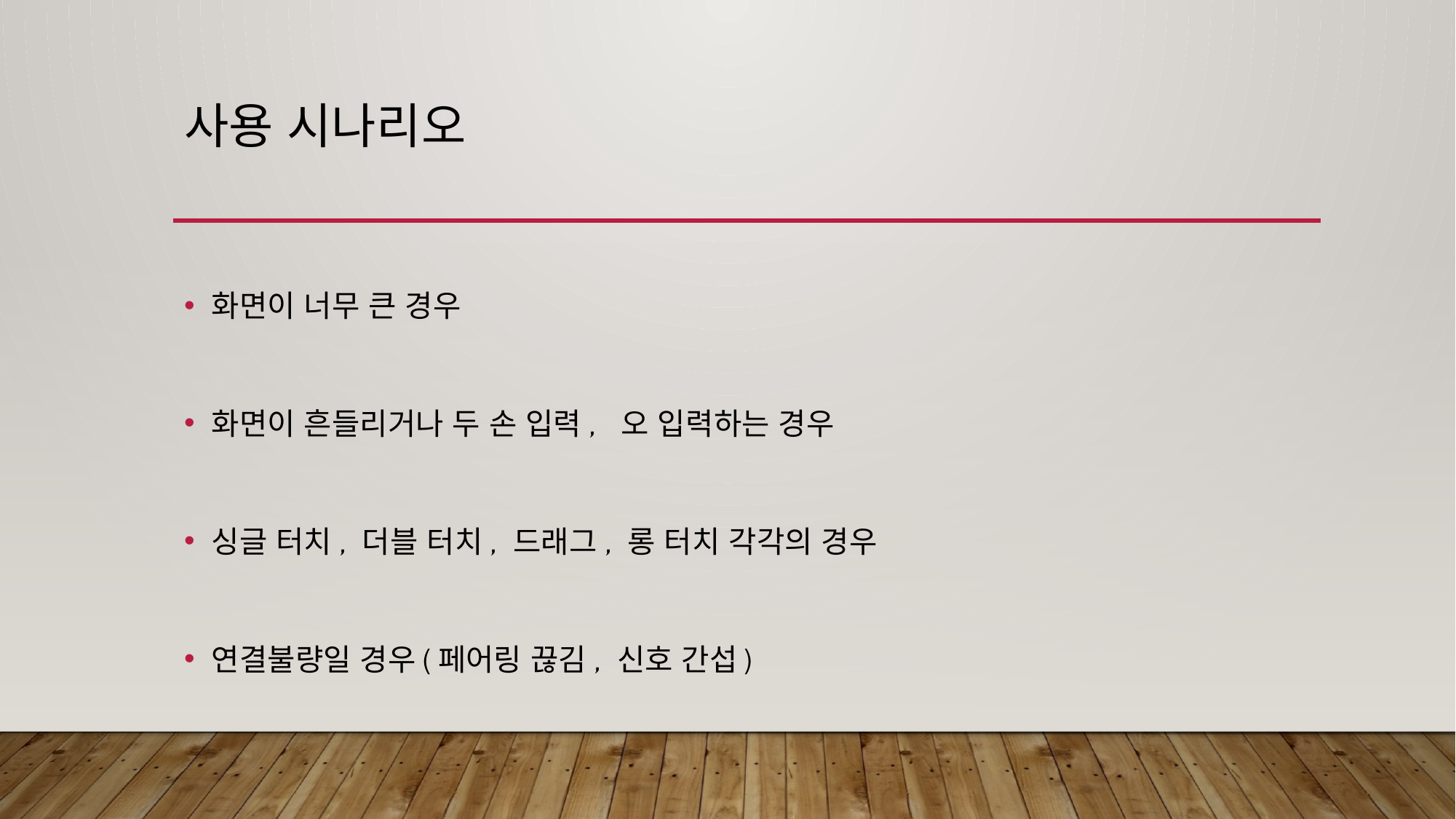

# 사용 시나리오
화면이 너무 큰 경우

화면이 흔들리거나 두 손 입력,  오 입력하는 경우

싱글 터치, 더블 터치, 드래그, 롱 터치 각각의 경우

연결불량일 경우(페어링 끊김, 신호 간섭)